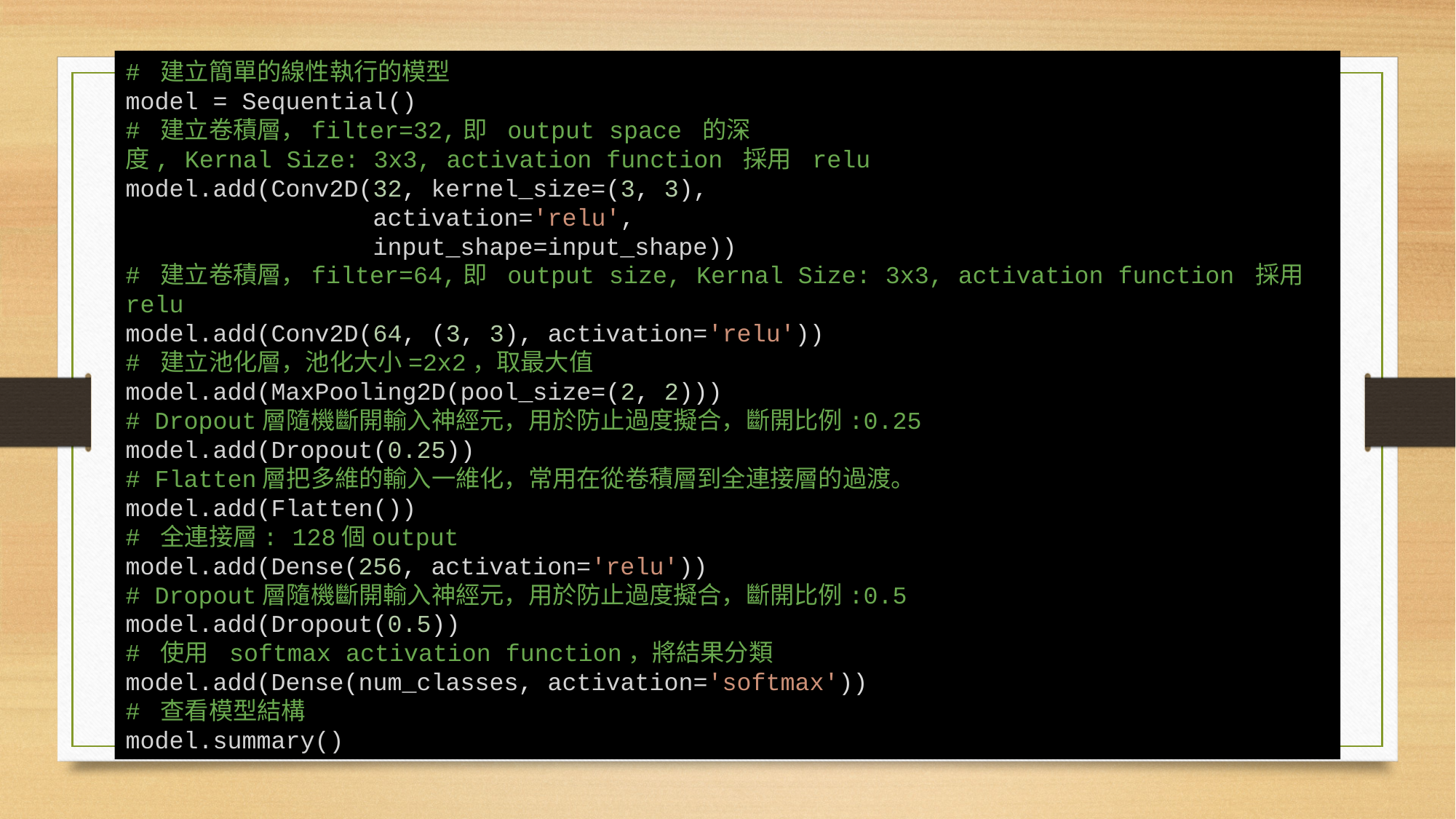

# 建立簡單的線性執行的模型
model = Sequential()
# 建立卷積層，filter=32,即 output space 的深度, Kernal Size: 3x3, activation function 採用 relu
model.add(Conv2D(32, kernel_size=(3, 3),
                 activation='relu',
                 input_shape=input_shape))
# 建立卷積層，filter=64,即 output size, Kernal Size: 3x3, activation function 採用 relu
model.add(Conv2D(64, (3, 3), activation='relu'))
# 建立池化層，池化大小=2x2，取最大值
model.add(MaxPooling2D(pool_size=(2, 2)))
# Dropout層隨機斷開輸入神經元，用於防止過度擬合，斷開比例:0.25
model.add(Dropout(0.25))
# Flatten層把多維的輸入一維化，常用在從卷積層到全連接層的過渡。
model.add(Flatten())
# 全連接層: 128個output
model.add(Dense(256, activation='relu'))
# Dropout層隨機斷開輸入神經元，用於防止過度擬合，斷開比例:0.5
model.add(Dropout(0.5))
# 使用 softmax activation function，將結果分類
model.add(Dense(num_classes, activation='softmax'))
# 查看模型結構
model.summary()
17